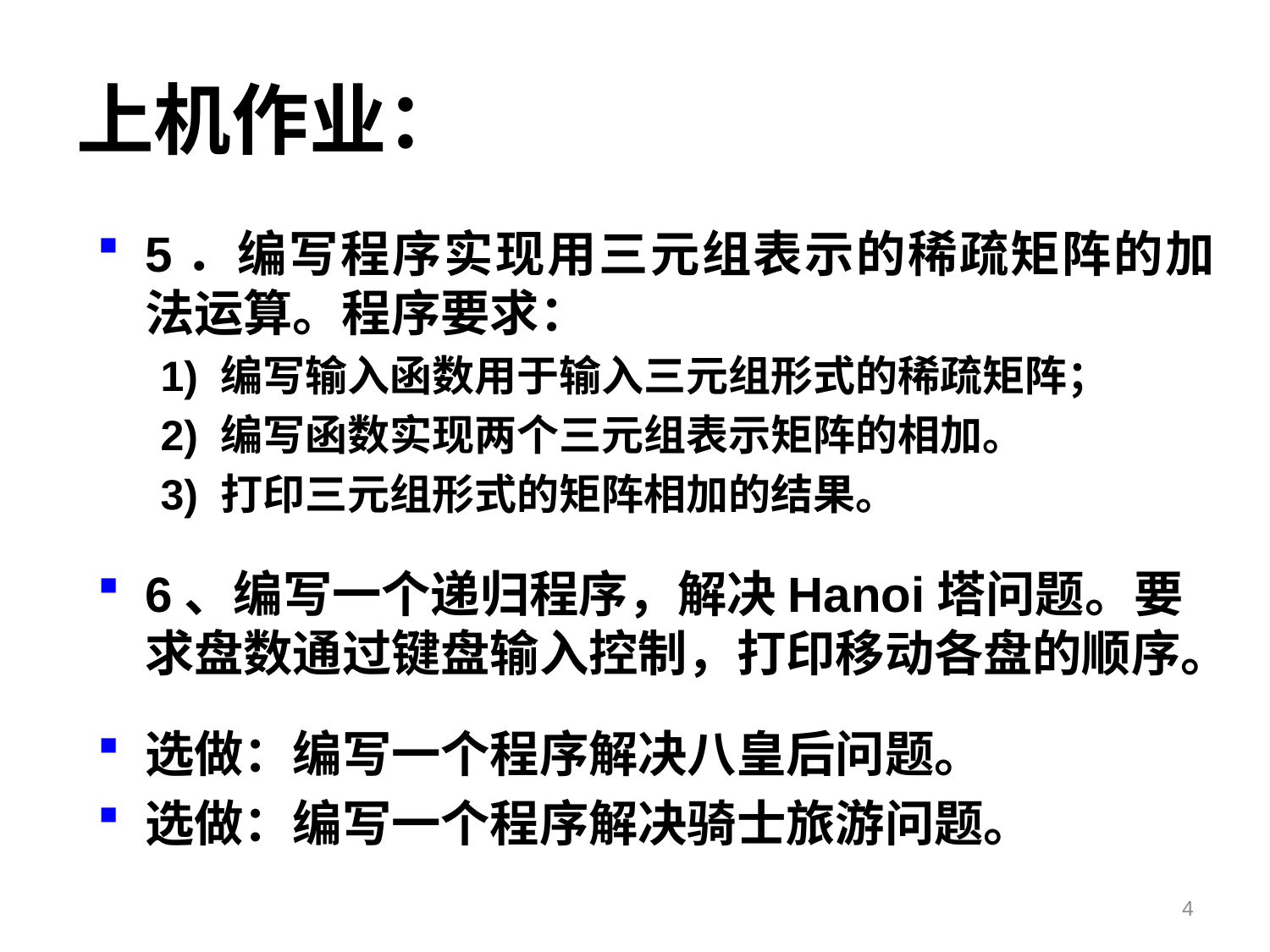

# 上机作业：
5．编写程序实现用三元组表示的稀疏矩阵的加法运算。程序要求：
1) 编写输入函数用于输入三元组形式的稀疏矩阵；
2) 编写函数实现两个三元组表示矩阵的相加。
3) 打印三元组形式的矩阵相加的结果。
6、编写一个递归程序，解决Hanoi塔问题。要求盘数通过键盘输入控制，打印移动各盘的顺序。
选做：编写一个程序解决八皇后问题。
选做：编写一个程序解决骑士旅游问题。
4